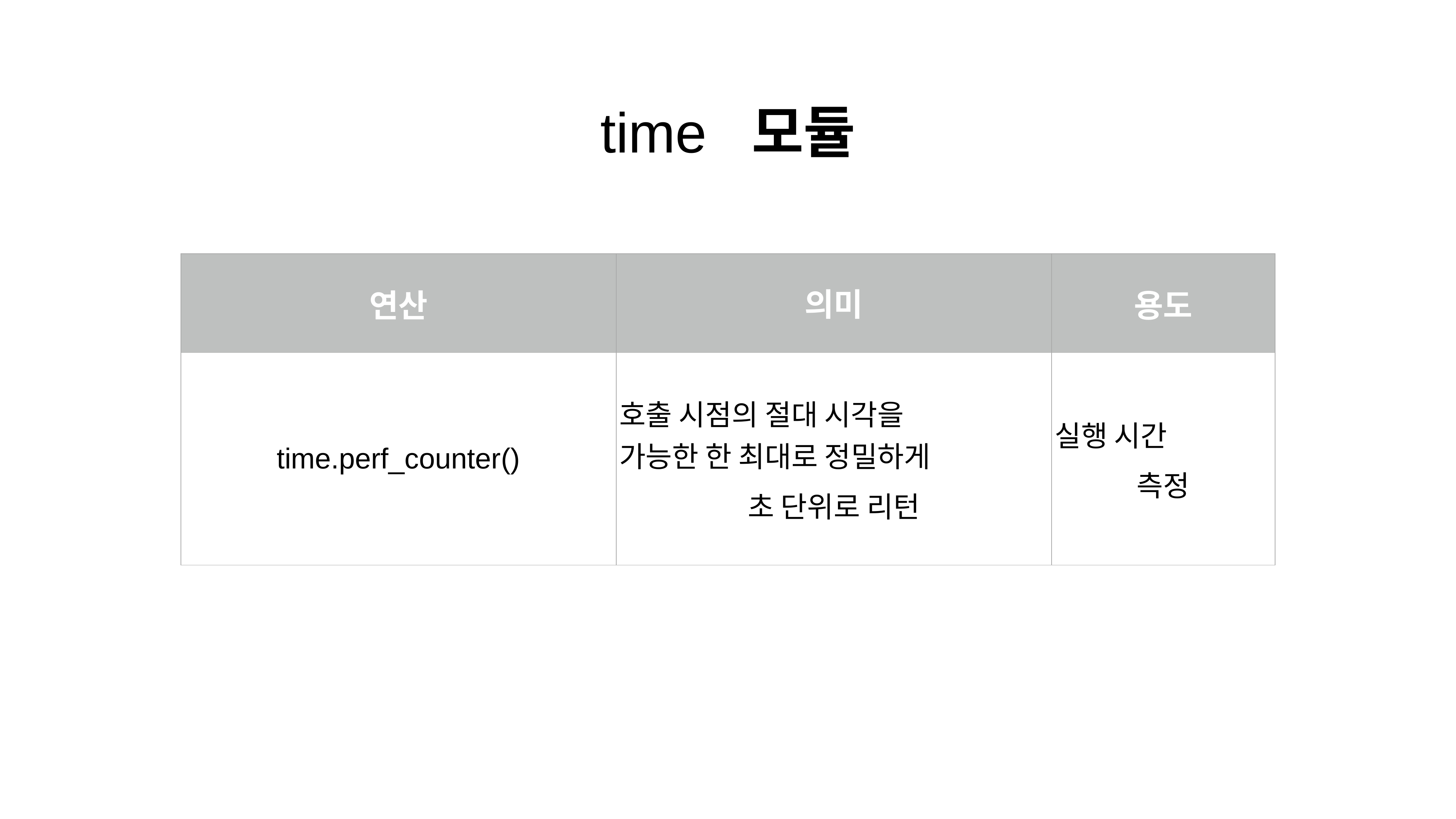

time  모듈
| 연산 | 의미 | 용도 |
| --- | --- | --- |
| time.perf\_counter() | 호출 시점의 절대 시각을 가능한 한 최대로 정밀하게 초 단위로 리턴 | 실행 시간 측정 |